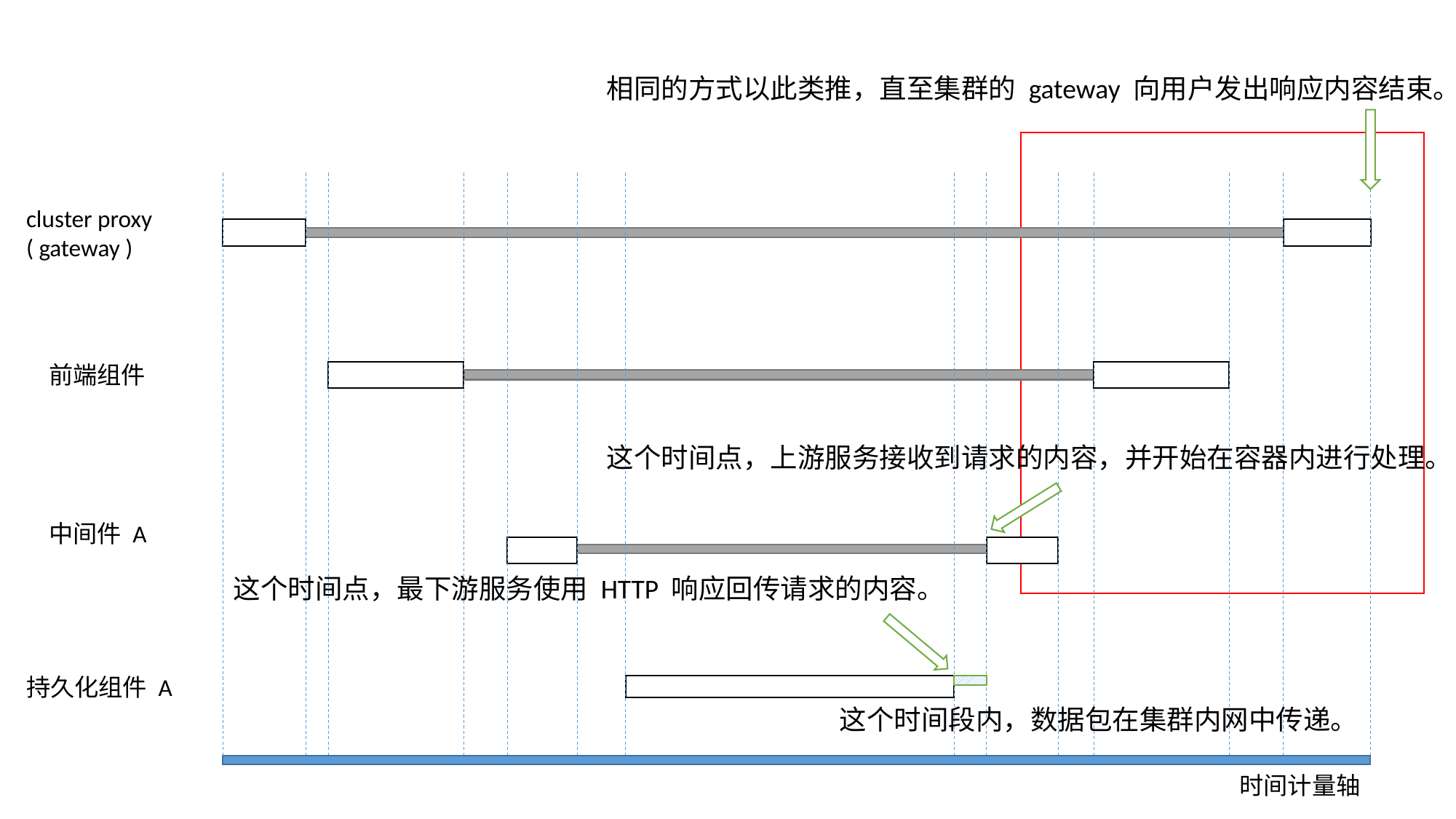

相同的方式以此类推，直至集群的 gateway 向用户发出响应内容结束。

cluster proxy
( gateway )

前端组件

这个时间点，上游服务接收到请求的内容，并开始在容器内进行处理。

中间件 A

这个时间点，最下游服务使用 HTTP 响应回传请求的内容。

持久化组件 A

这个时间段内，数据包在集群内网中传递。

时间计量轴